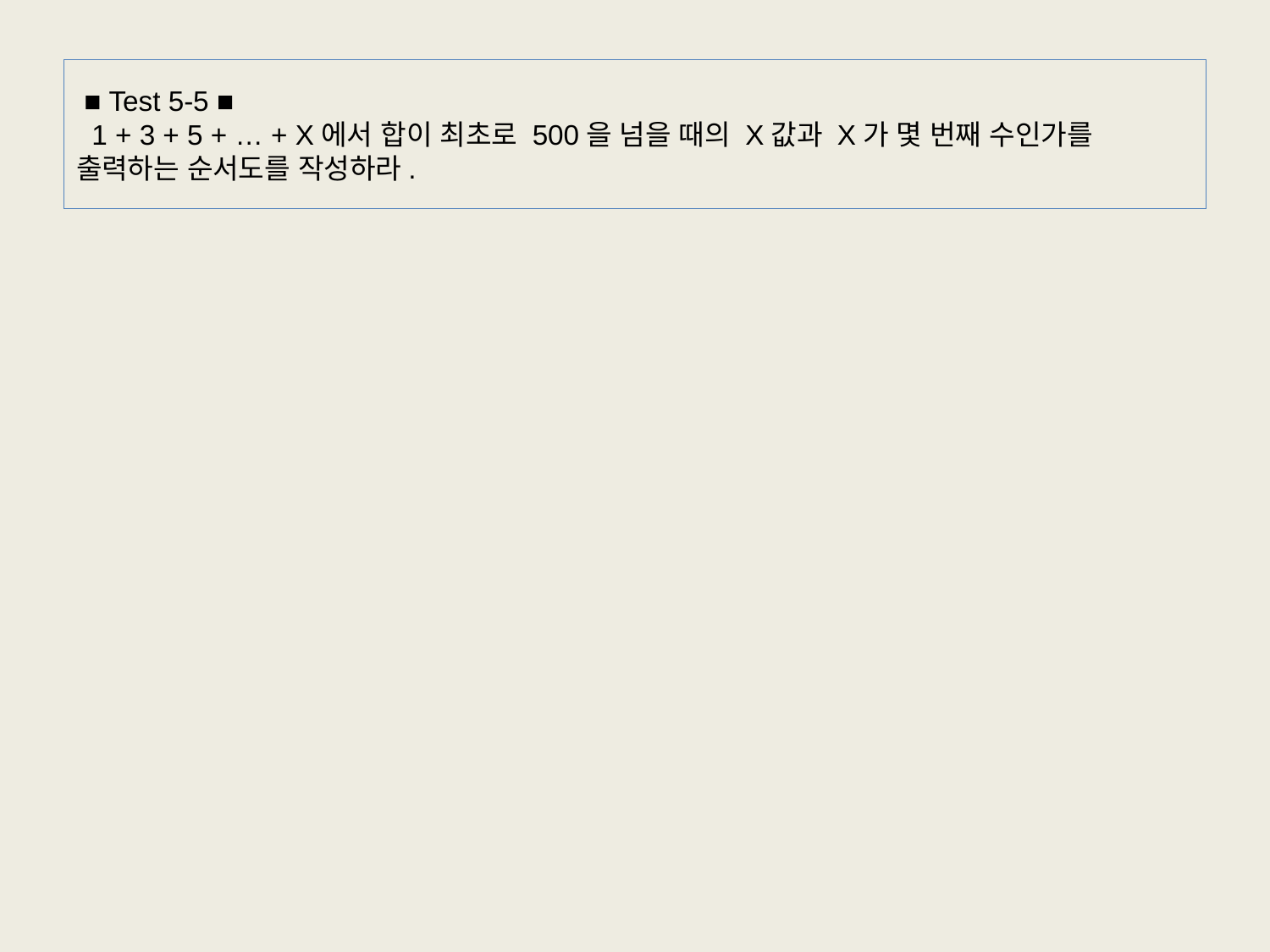

# ■ Test 5-5 ■   1 + 3 + 5 + … + X에서 합이 최초로 500을 넘을 때의 X값과 X가 몇 번째 수인가를 출력하는 순서도를 작성하라.